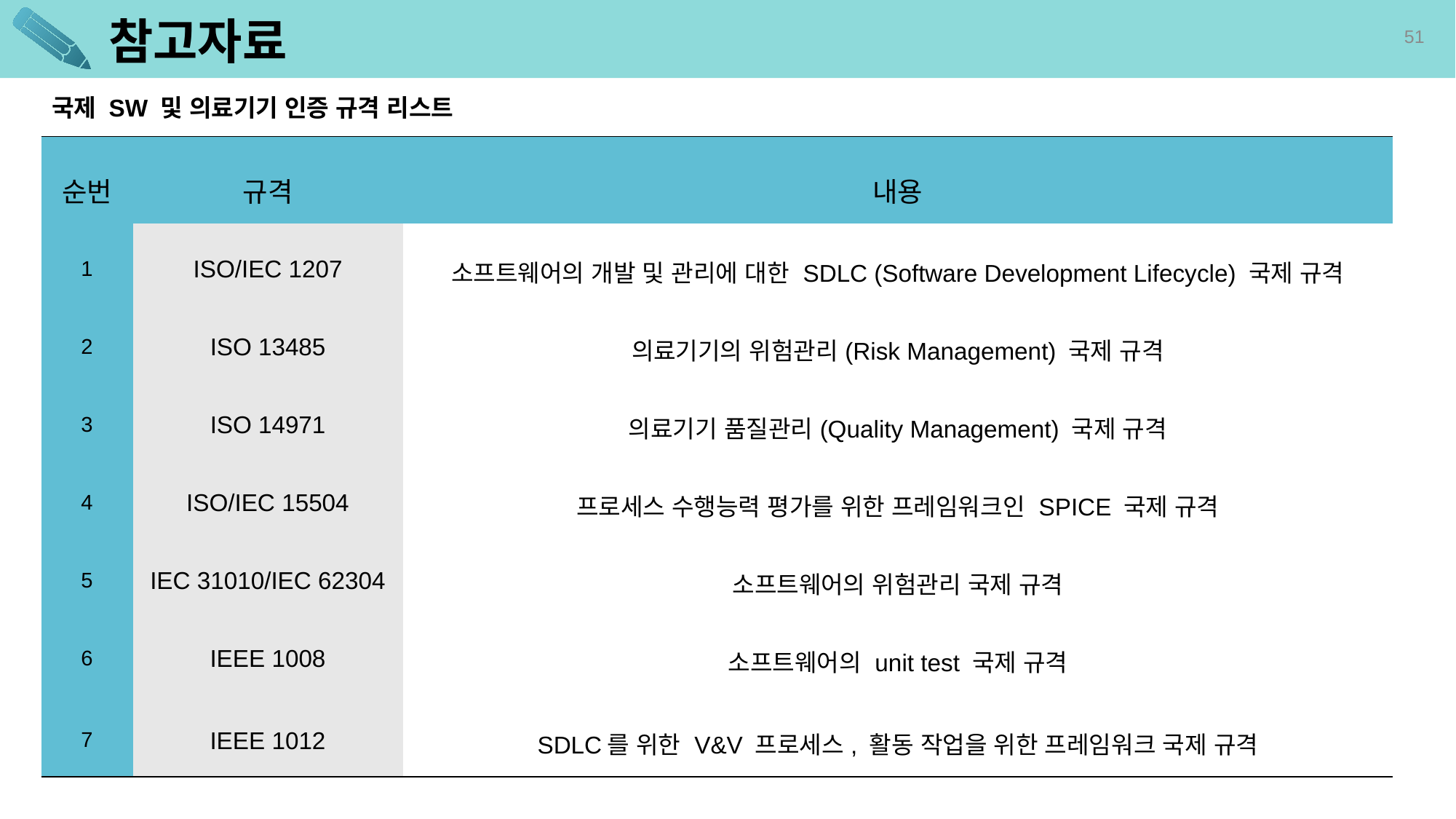

# 참고자료
국제 SW 및 의료기기 인증 규격 리스트
| 순번 | 규격 | 내용 |
| --- | --- | --- |
| 1 | ISO/IEC 1207 | 소프트웨어의 개발 및 관리에 대한 SDLC (Software Development Lifecycle) 국제 규격 |
| 2 | ISO 13485 | 의료기기의 위험관리(Risk Management) 국제 규격 |
| 3 | ISO 14971 | 의료기기 품질관리(Quality Management) 국제 규격 |
| 4 | ISO/IEC 15504 | 프로세스 수행능력 평가를 위한 프레임워크인 SPICE 국제 규격 |
| 5 | IEC 31010/IEC 62304 | 소프트웨어의 위험관리 국제 규격 |
| 6 | IEEE 1008 | 소프트웨어의 unit test 국제 규격 |
| 7 | IEEE 1012 | SDLC를 위한 V&V 프로세스, 활동 작업을 위한 프레임워크 국제 규격 |